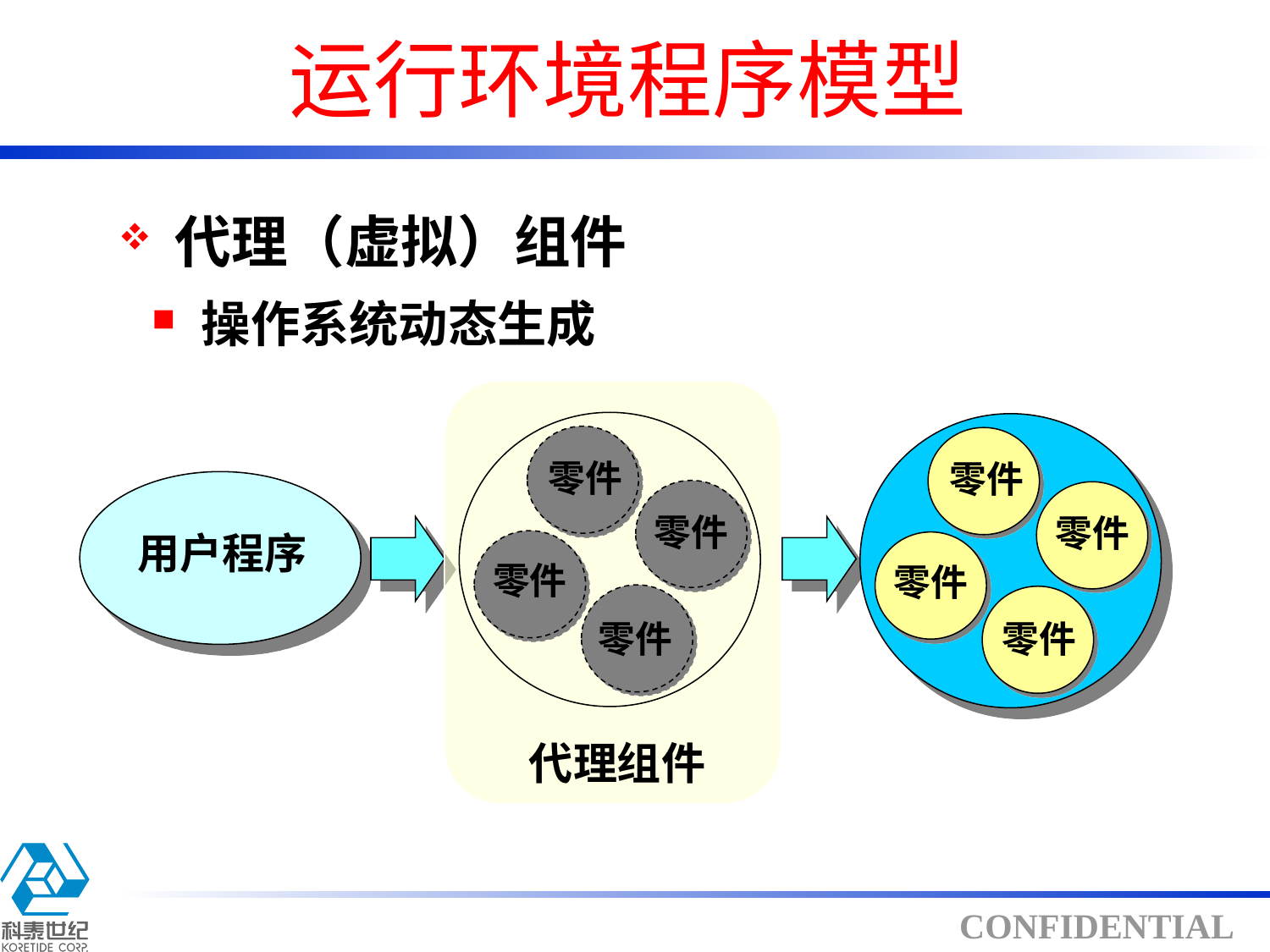

# 运行环境程序模型
 代理（虚拟）组件
 操作系统动态生成

零件
零件

零件
零件

用户程序

零件
零件

零件
零件
组件模块
代理组件